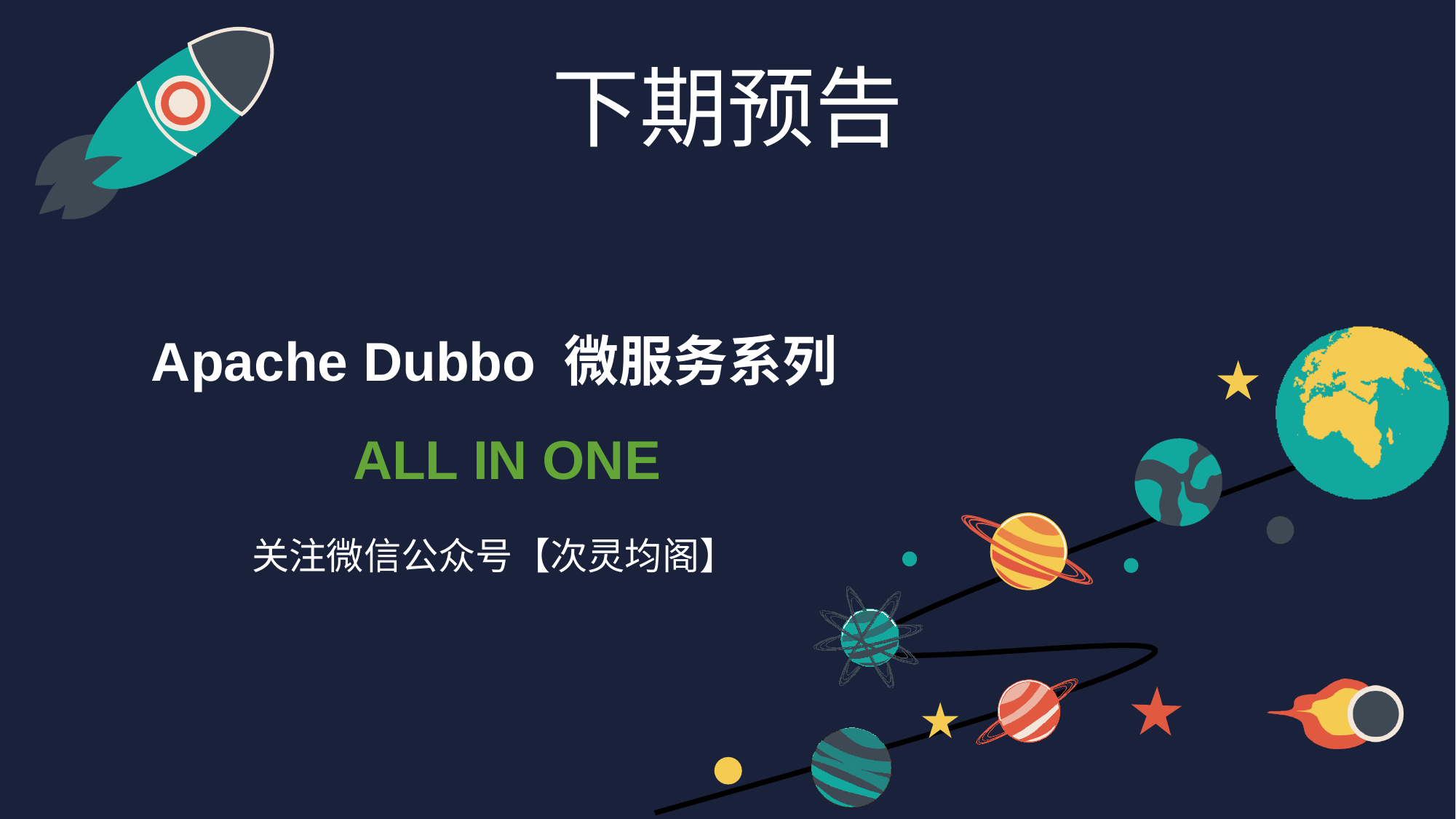

下期预告
# Apache Dubbo 微服务系列 ALL IN ONE
关注微信公众号【次灵均阁】